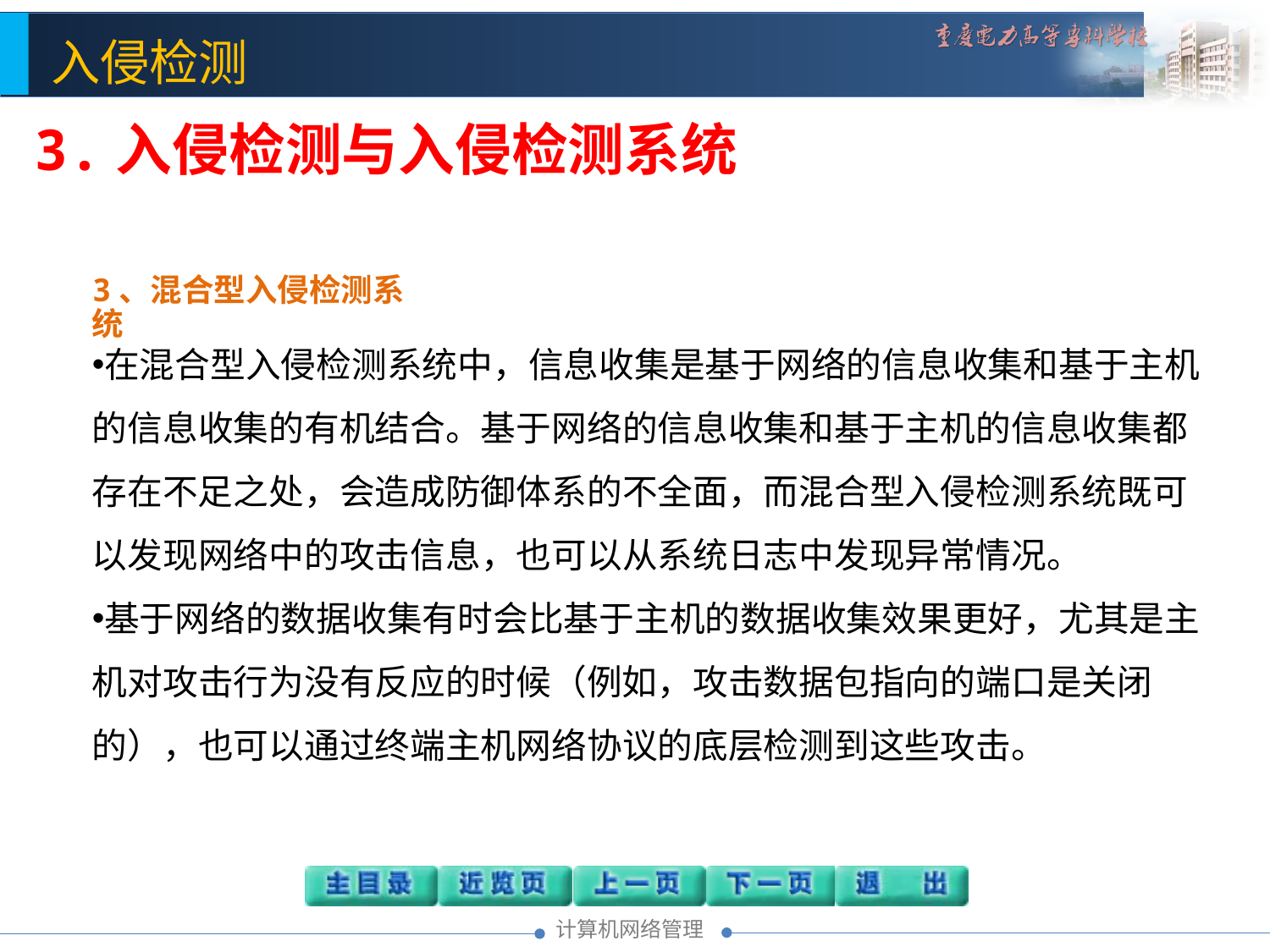

3.入侵检测与入侵检测系统
3、混合型入侵检测系统
在混合型入侵检测系统中，信息收集是基于网络的信息收集和基于主机的信息收集的有机结合。基于网络的信息收集和基于主机的信息收集都存在不足之处，会造成防御体系的不全面，而混合型入侵检测系统既可以发现网络中的攻击信息，也可以从系统日志中发现异常情况。
基于网络的数据收集有时会比基于主机的数据收集效果更好，尤其是主机对攻击行为没有反应的时候（例如，攻击数据包指向的端口是关闭的），也可以通过终端主机网络协议的底层检测到这些攻击。